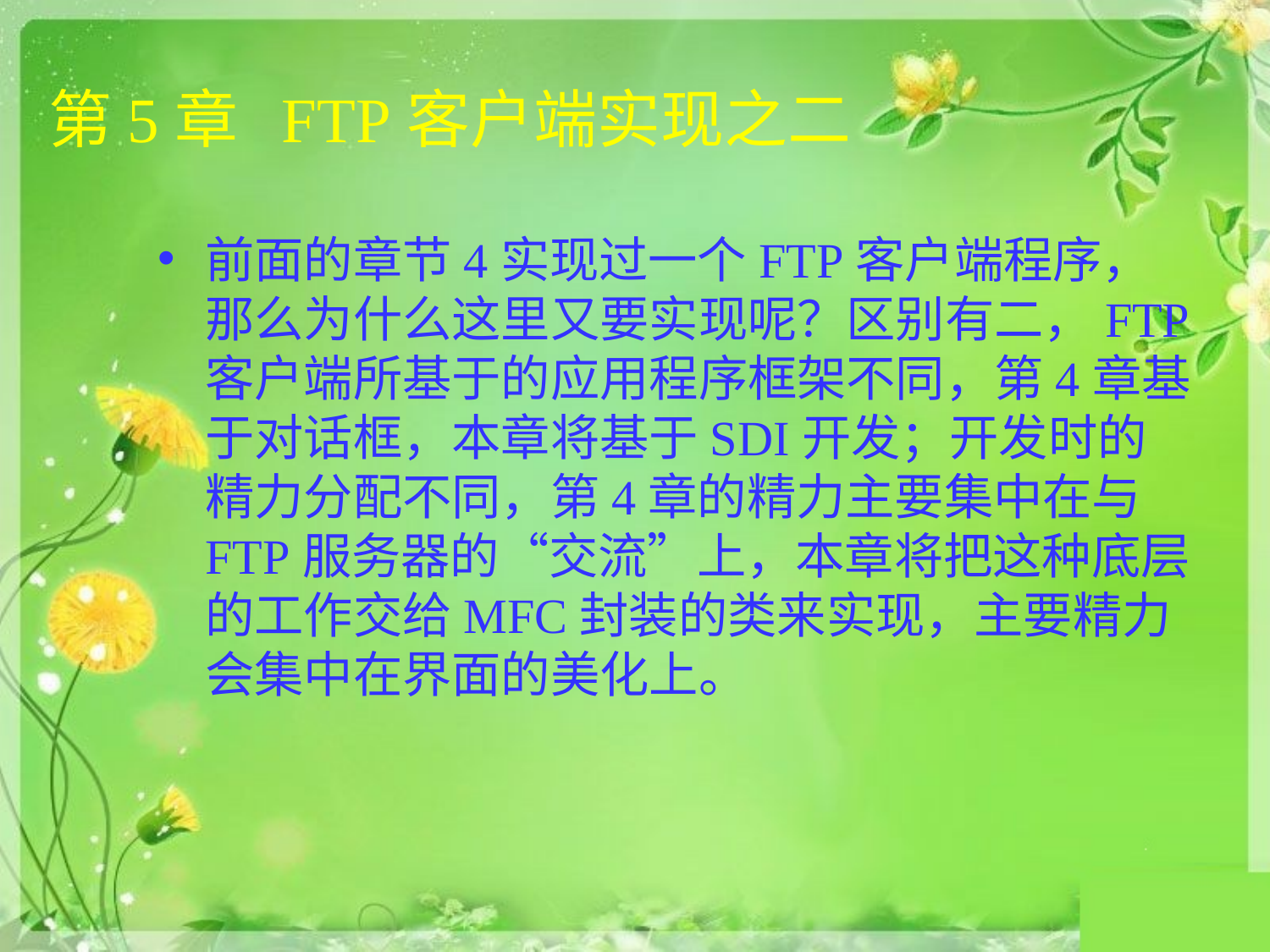

# 第5章  FTP客户端实现之二
前面的章节4实现过一个FTP客户端程序，那么为什么这里又要实现呢？区别有二，FTP客户端所基于的应用程序框架不同，第4章基于对话框，本章将基于SDI开发；开发时的精力分配不同，第4章的精力主要集中在与FTP服务器的“交流”上，本章将把这种底层的工作交给MFC封装的类来实现，主要精力会集中在界面的美化上。